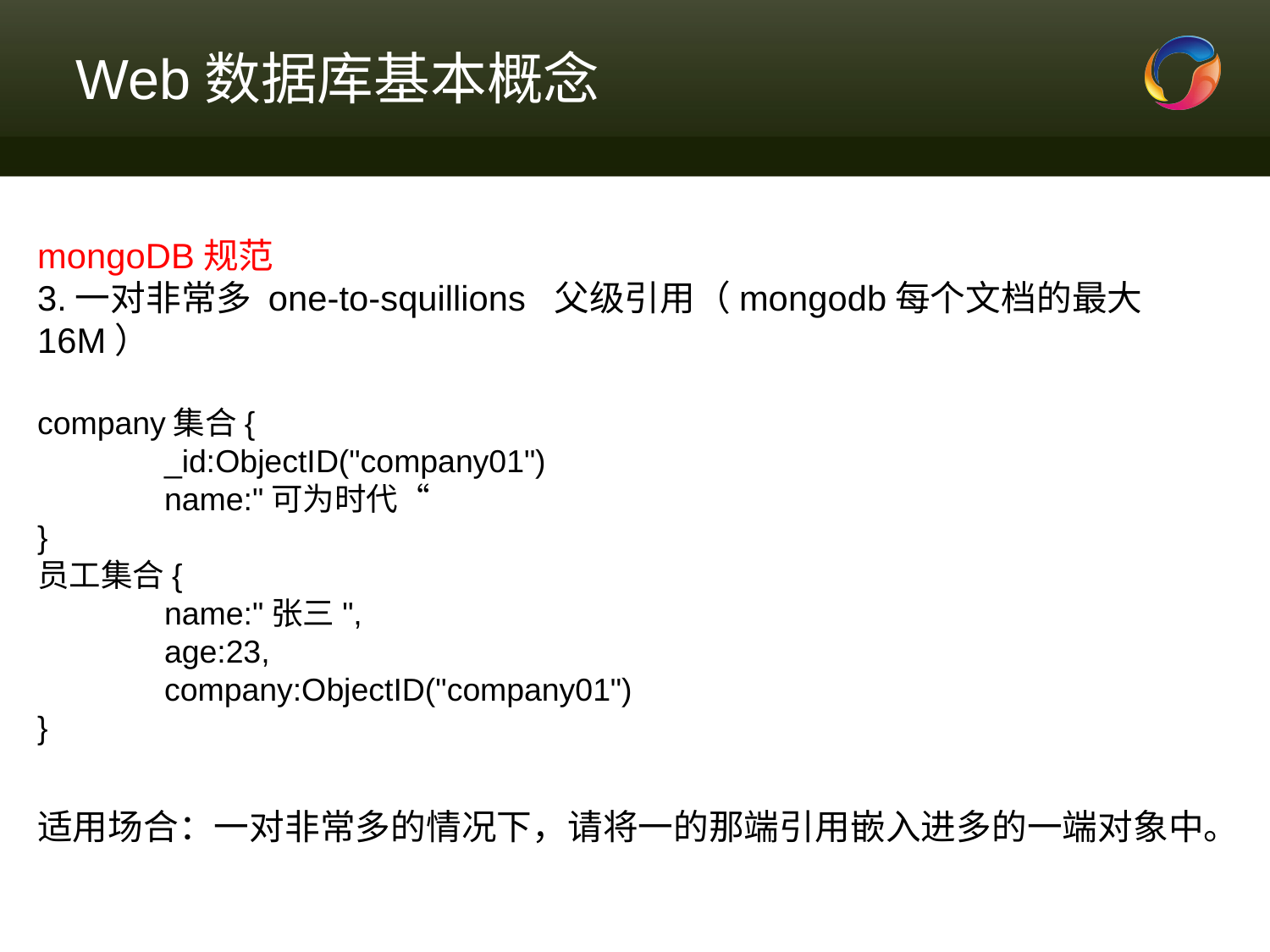

# Web数据库基本概念

mongoDB规范
3.一对非常多 one-to-squillions  父级引用（mongodb每个文档的最大16M）

company集合{
	_id:ObjectID("company01")
	name:"可为时代“
}
员工集合{
	name:"张三",
	age:23,
	company:ObjectID("company01")
}

适用场合：一对非常多的情况下，请将一的那端引用嵌入进多的一端对象中。